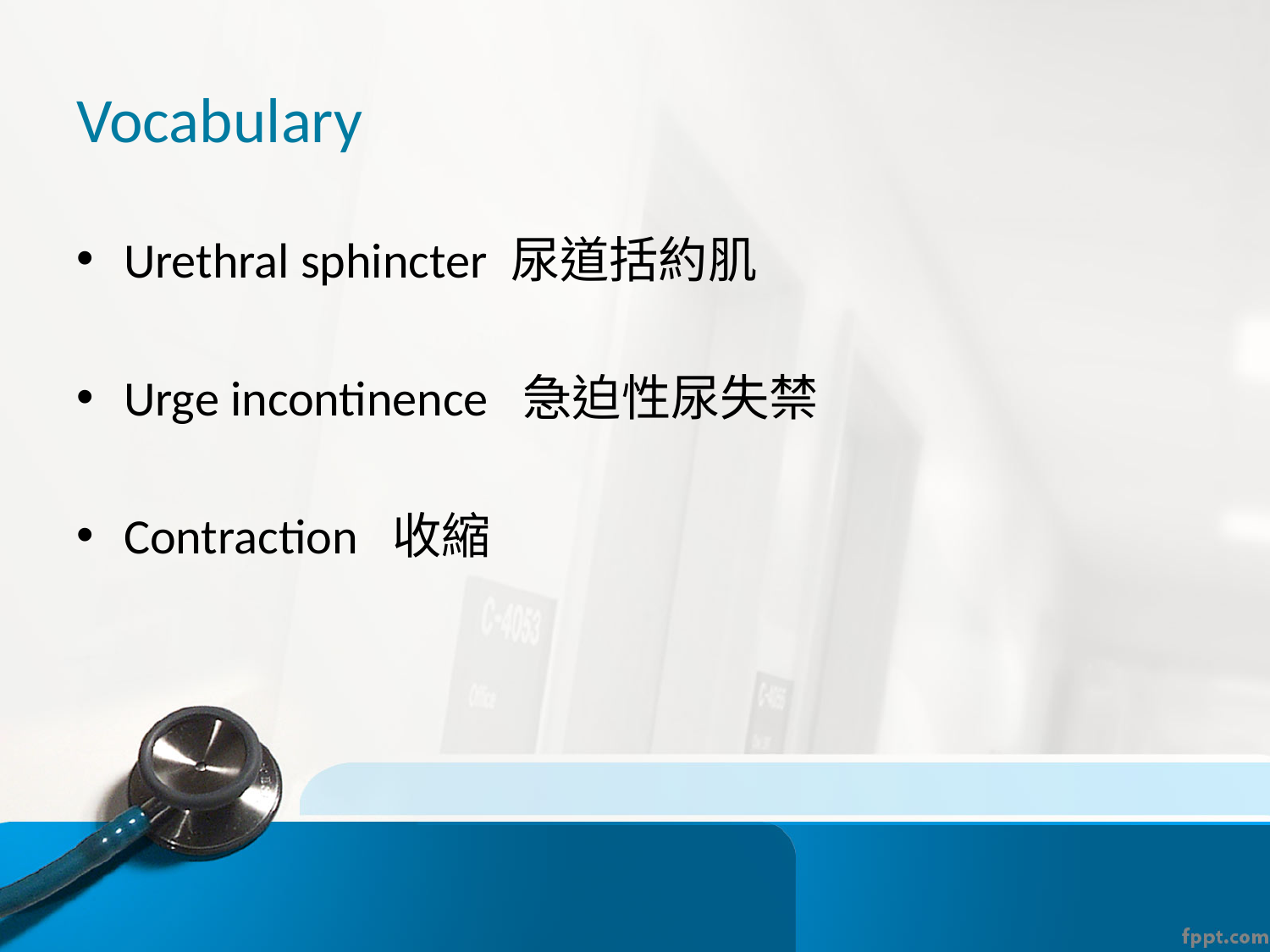

# Vocabulary
Urethral sphincter 尿道括約肌

Urge incontinence  急迫性尿失禁

Contraction  收縮